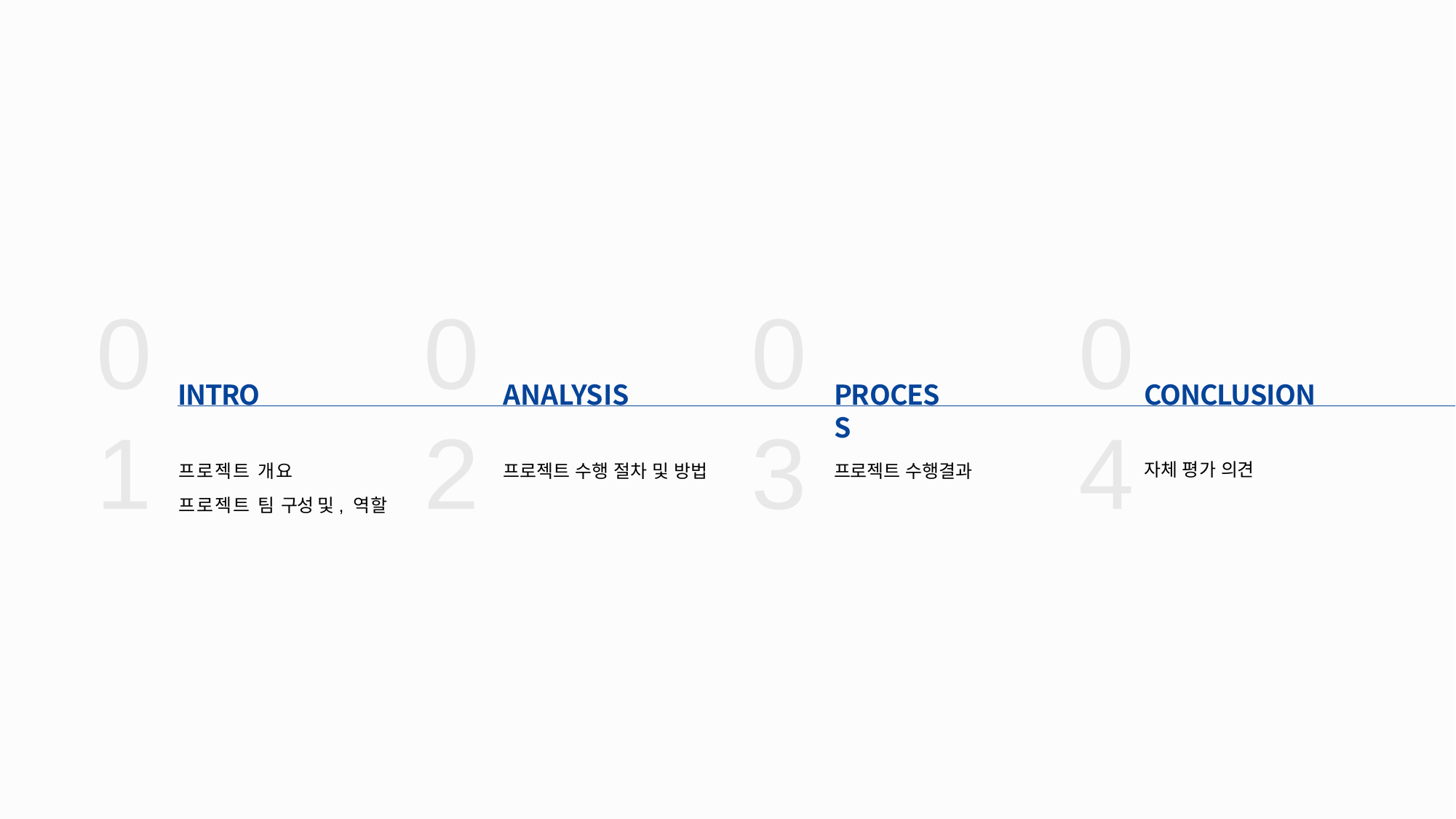

# 01
02
03
04
INTRO
ANALYSIS
PROCESS
CONCLUSION

자체 평가 의견
프로젝트 개요
프로젝트 팀 구성 및, 역할
프로젝트 수행결과
프로젝트 수행 절차 및 방법